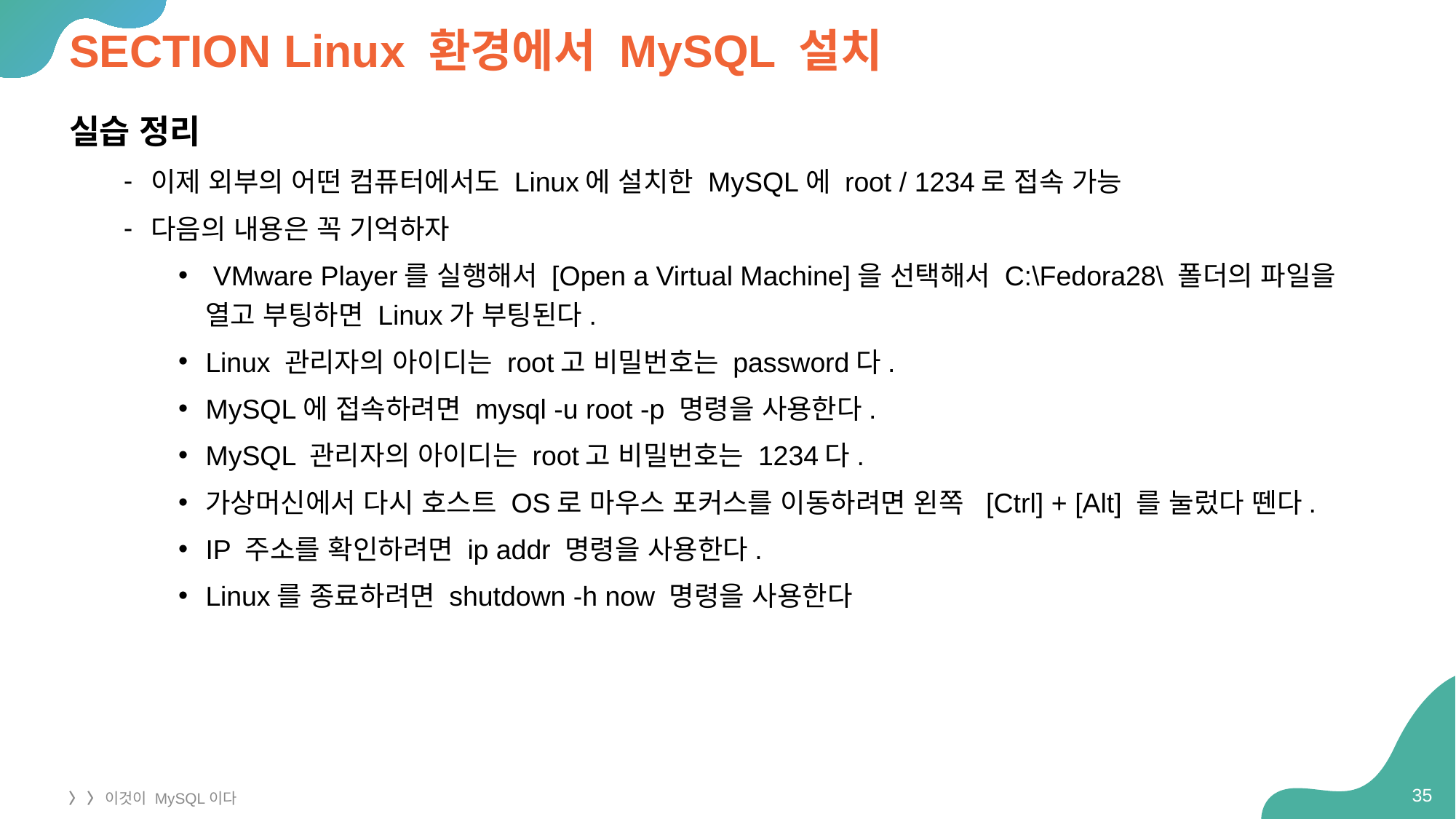

# SECTION Linux 환경에서 MySQL 설치
실습 정리
이제 외부의 어떤 컴퓨터에서도 Linux에 설치한 MySQL에 root / 1234로 접속 가능
다음의 내용은 꼭 기억하자
 VMware Player를 실행해서 [Open a Virtual Machine]을 선택해서 C:\Fedora28\ 폴더의 파일을 열고 부팅하면 Linux가 부팅된다.
Linux 관리자의 아이디는 root고 비밀번호는 password다.
MySQL에 접속하려면 mysql -u root -p 명령을 사용한다.
MySQL 관리자의 아이디는 root고 비밀번호는 1234다.
가상머신에서 다시 호스트 OS로 마우스 포커스를 이동하려면 왼쪽  [Ctrl] + [Alt] 를 눌렀다 뗀다.
IP 주소를 확인하려면 ip addr 명령을 사용한다.
Linux를 종료하려면 shutdown -h now 명령을 사용한다

35
〉 〉 이것이 MySQL이다